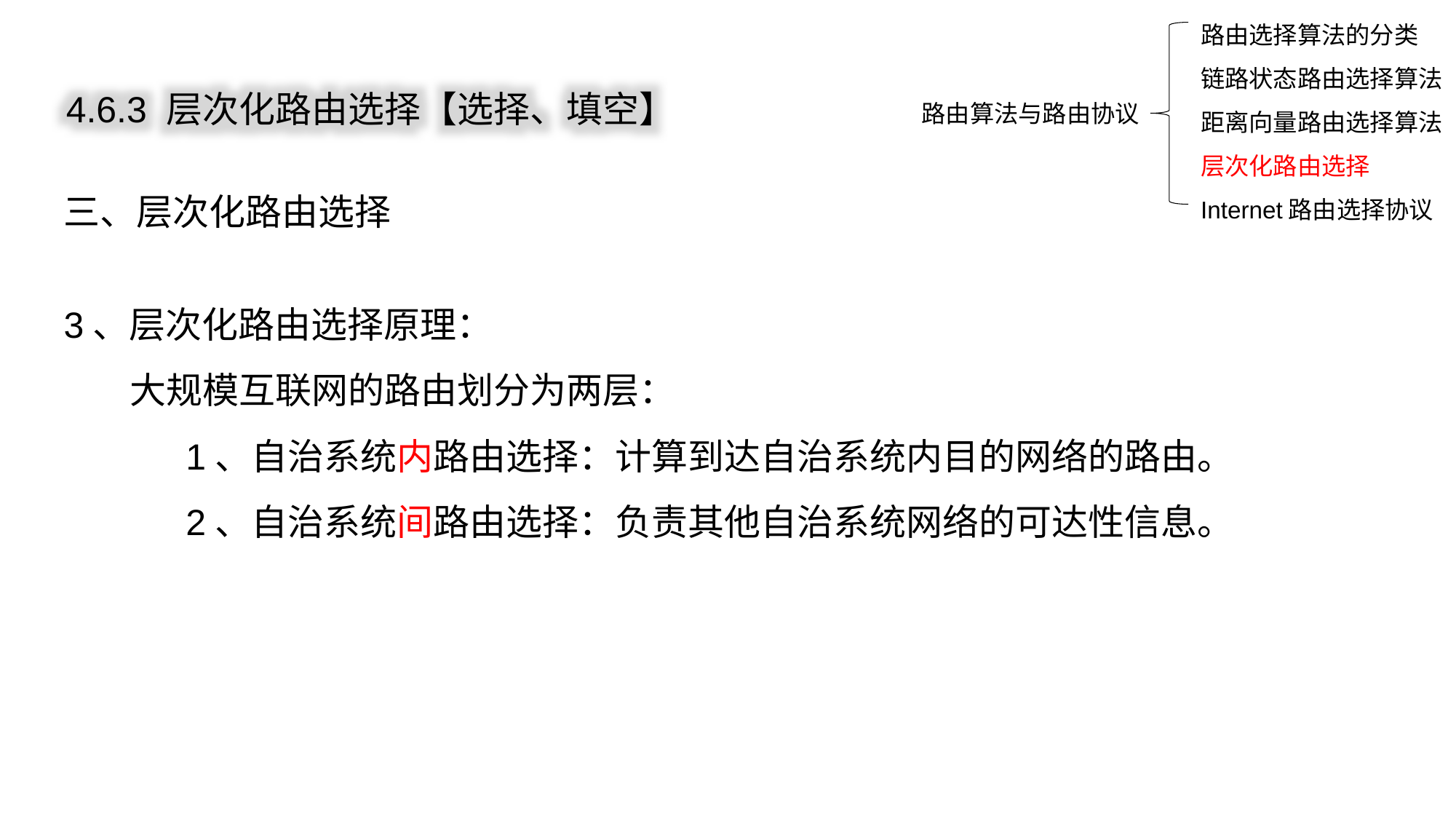

路由选择算法的分类
链路状态路由选择算法
距离向量路由选择算法
层次化路由选择
Internet路由选择协议

4.6.3 层次化路由选择【选择、填空】
路由算法与路由协议
三、层次化路由选择
3、层次化路由选择原理：
       大规模互联网的路由划分为两层：
            1、自治系统内路由选择：计算到达自治系统内目的网络的路由。
            2、自治系统间路由选择：负责其他自治系统网络的可达性信息。